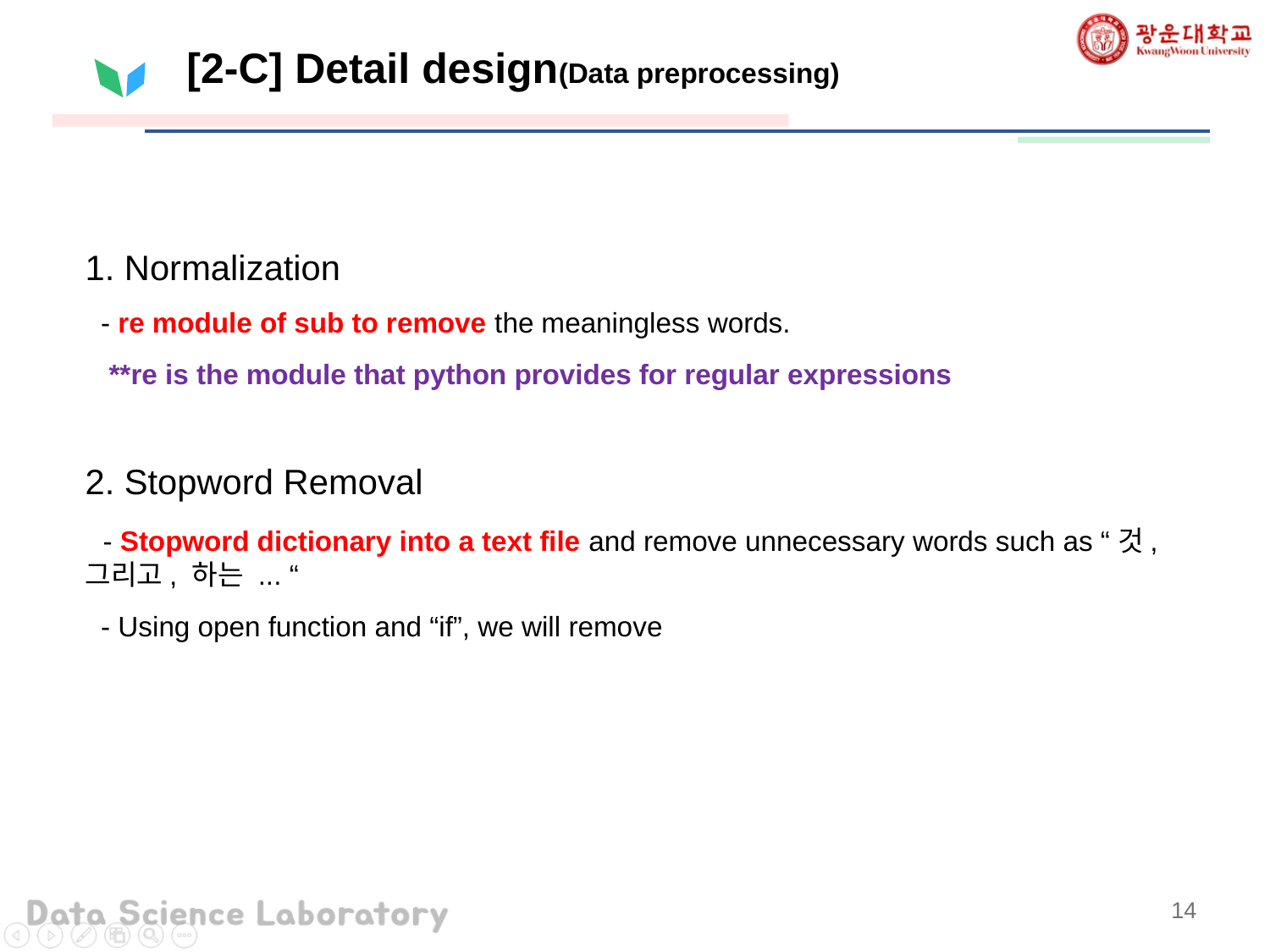

# [2-C] Detail design(Data preprocessing)

1. Normalization
  - re module of sub to remove the meaningless words.
   **re is the module that python provides for regular expressions

2. Stopword Removal
  - Stopword dictionary into a text file and remove unnecessary words such as “것, 그리고, 하는 ... “
  - Using open function and “if”, we will remove
14